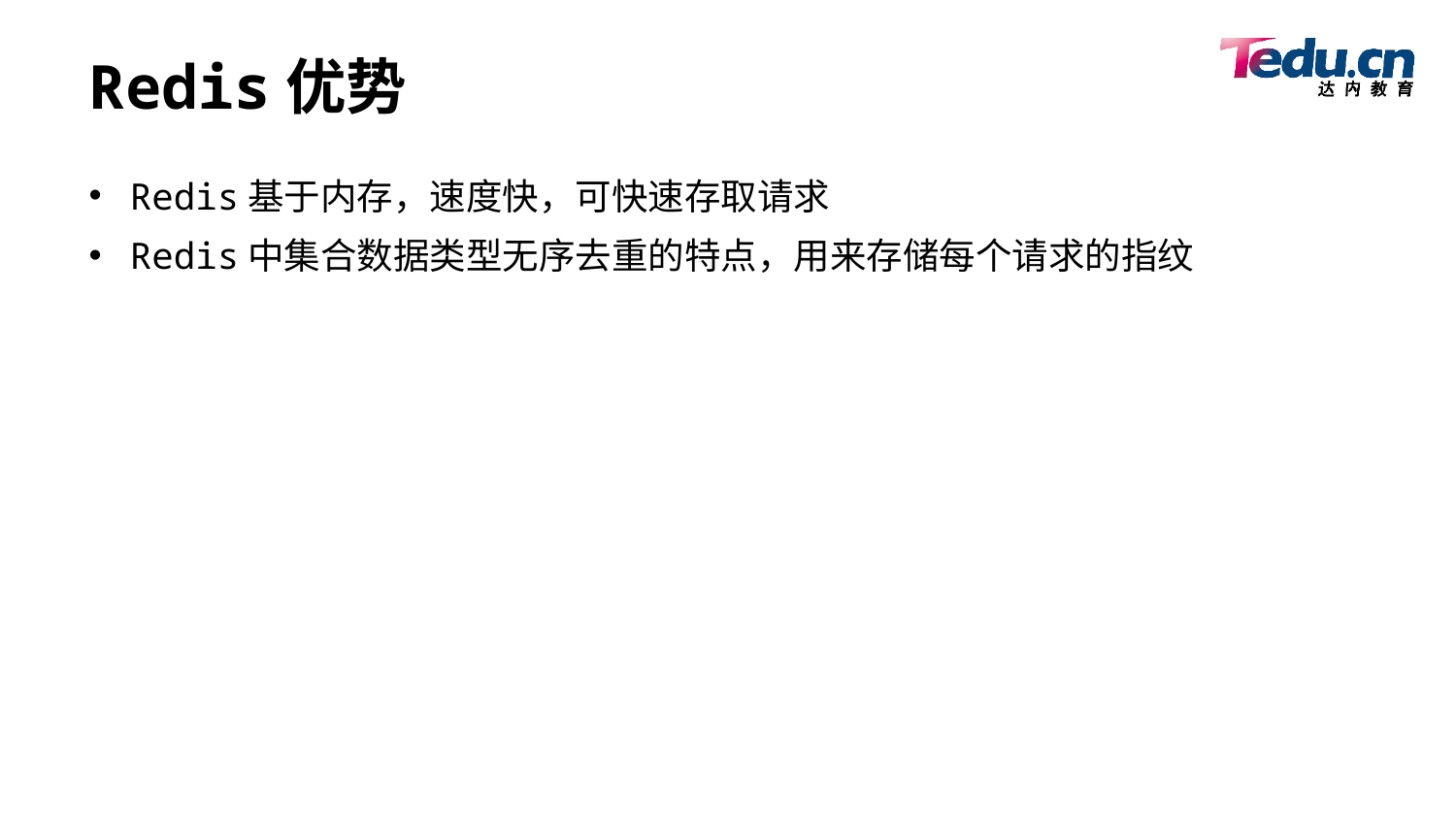

# Redis优势
Redis基于内存，速度快，可快速存取请求
Redis中集合数据类型无序去重的特点，用来存储每个请求的指纹